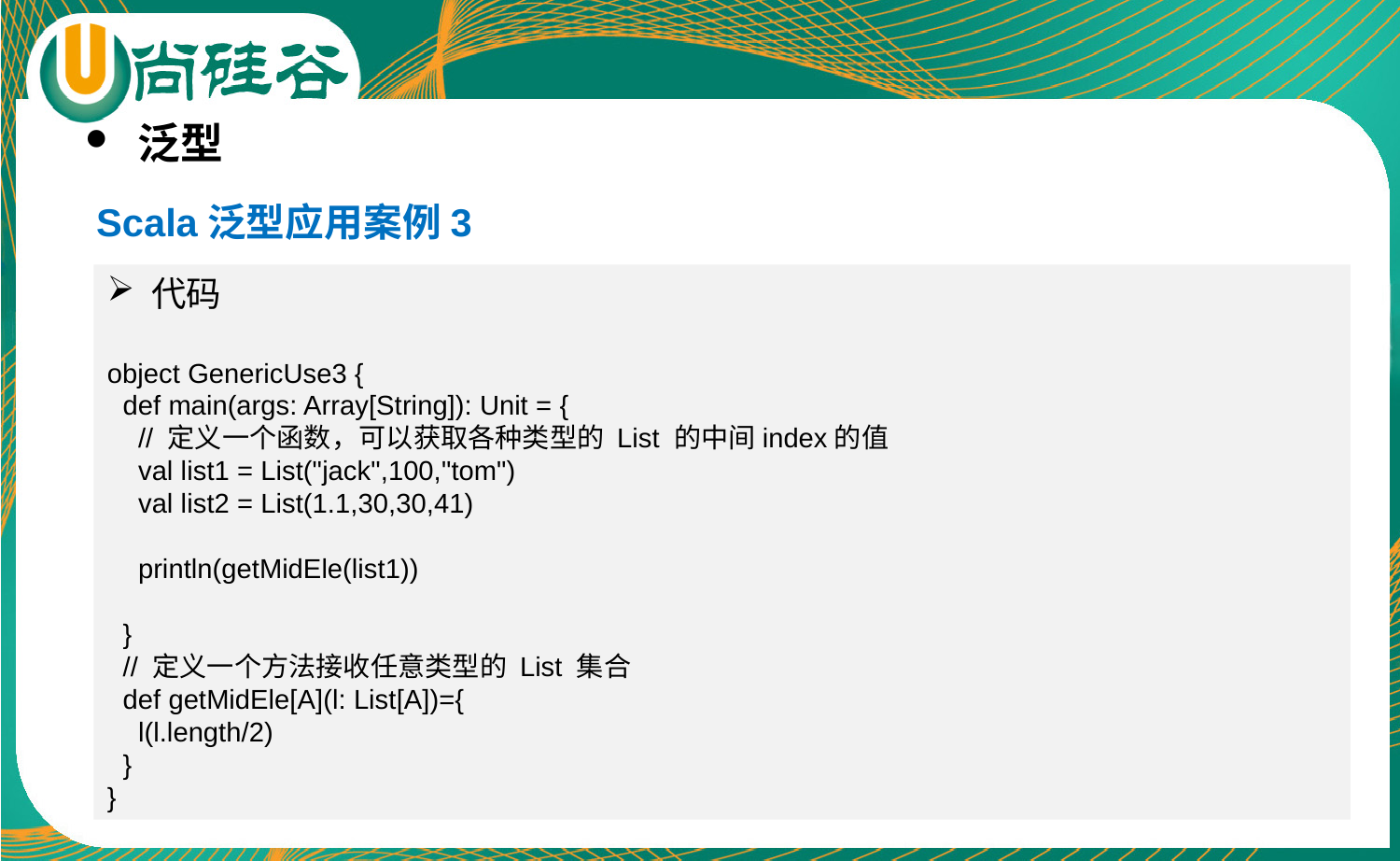

泛型

Scala泛型应用案例3

代码

object GenericUse3 {
  def main(args: Array[String]): Unit = {
    // 定义一个函数，可以获取各种类型的 List 的中间index的值
    val list1 = List("jack",100,"tom")
    val list2 = List(1.1,30,30,41)

    println(getMidEle(list1))

  }
  // 定义一个方法接收任意类型的 List 集合
  def getMidEle[A](l: List[A])={
    l(l.length/2)
  }
}